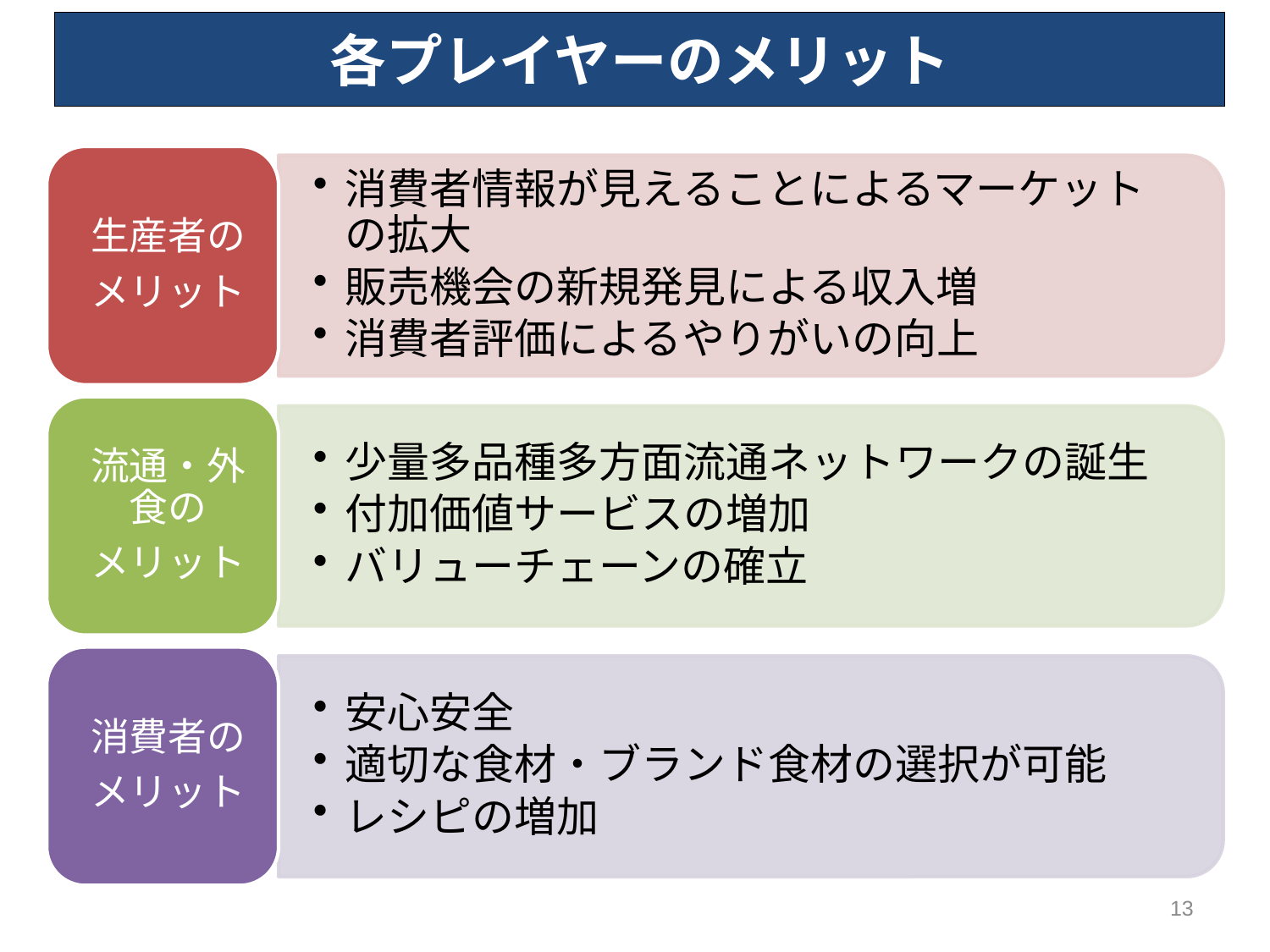

各プレイヤーのメリット
消費者情報が見えることによるマーケットの拡大
販売機会の新規発見による収入増
消費者評価によるやりがいの向上
生産者の
メリット
少量多品種多方面流通ネットワークの誕生
付加価値サービスの増加
バリューチェーンの確立
流通・外食の
メリット
安心安全
適切な食材・ブランド食材の選択が可能
レシピの増加
消費者の
メリット
13